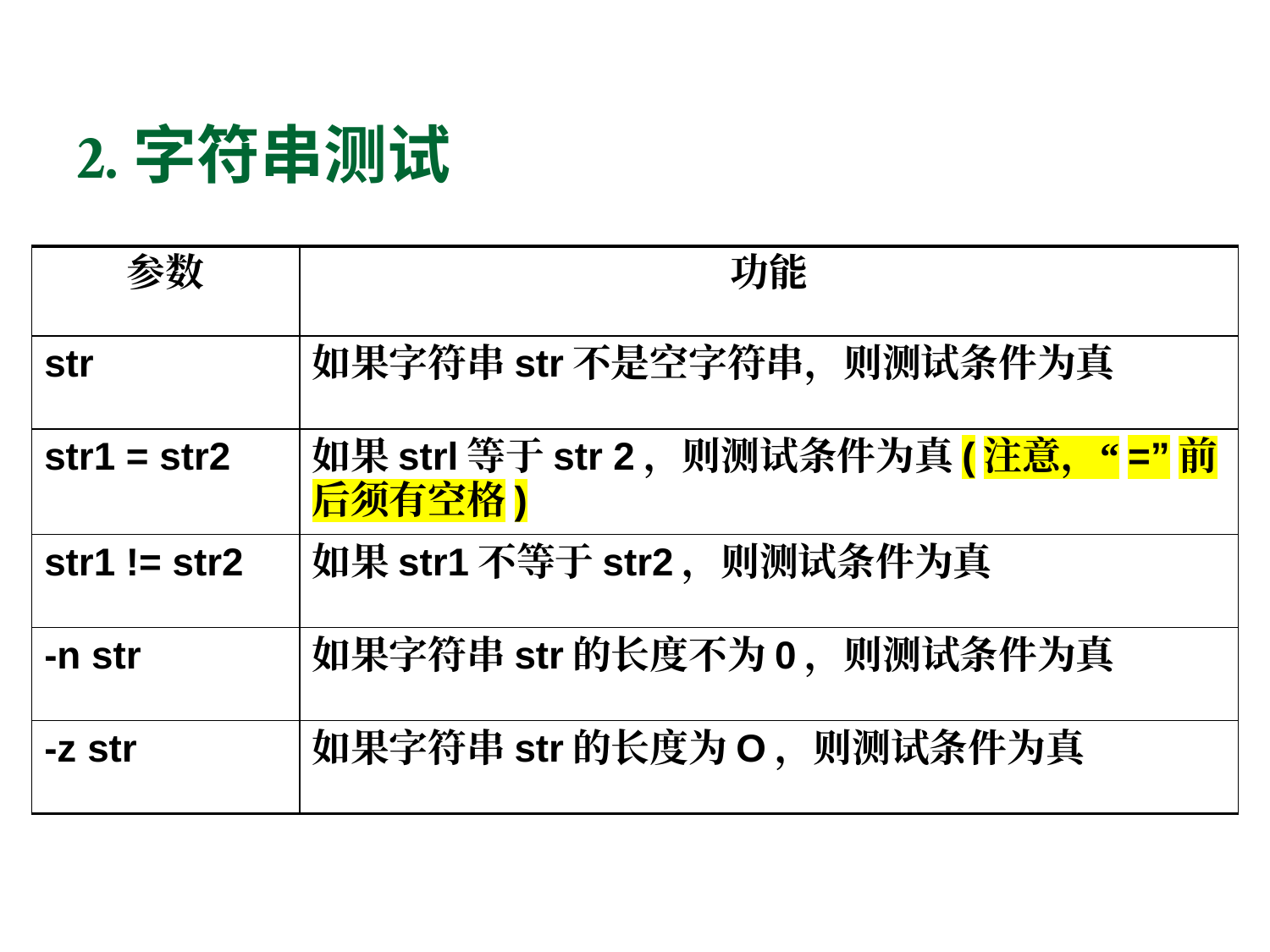

# 2.字符串测试
| 参数 | 功能 |
| --- | --- |
| str | 如果字符串str不是空字符串，则测试条件为真 |
| str1 = str2 | 如果strl等于str 2，则测试条件为真(注意，“=”前后须有空格) |
| str1 != str2 | 如果str1不等于str2，则测试条件为真 |
| -n str | 如果字符串str的长度不为0，则测试条件为真 |
| -z str | 如果字符串str的长度为O，则测试条件为真 |